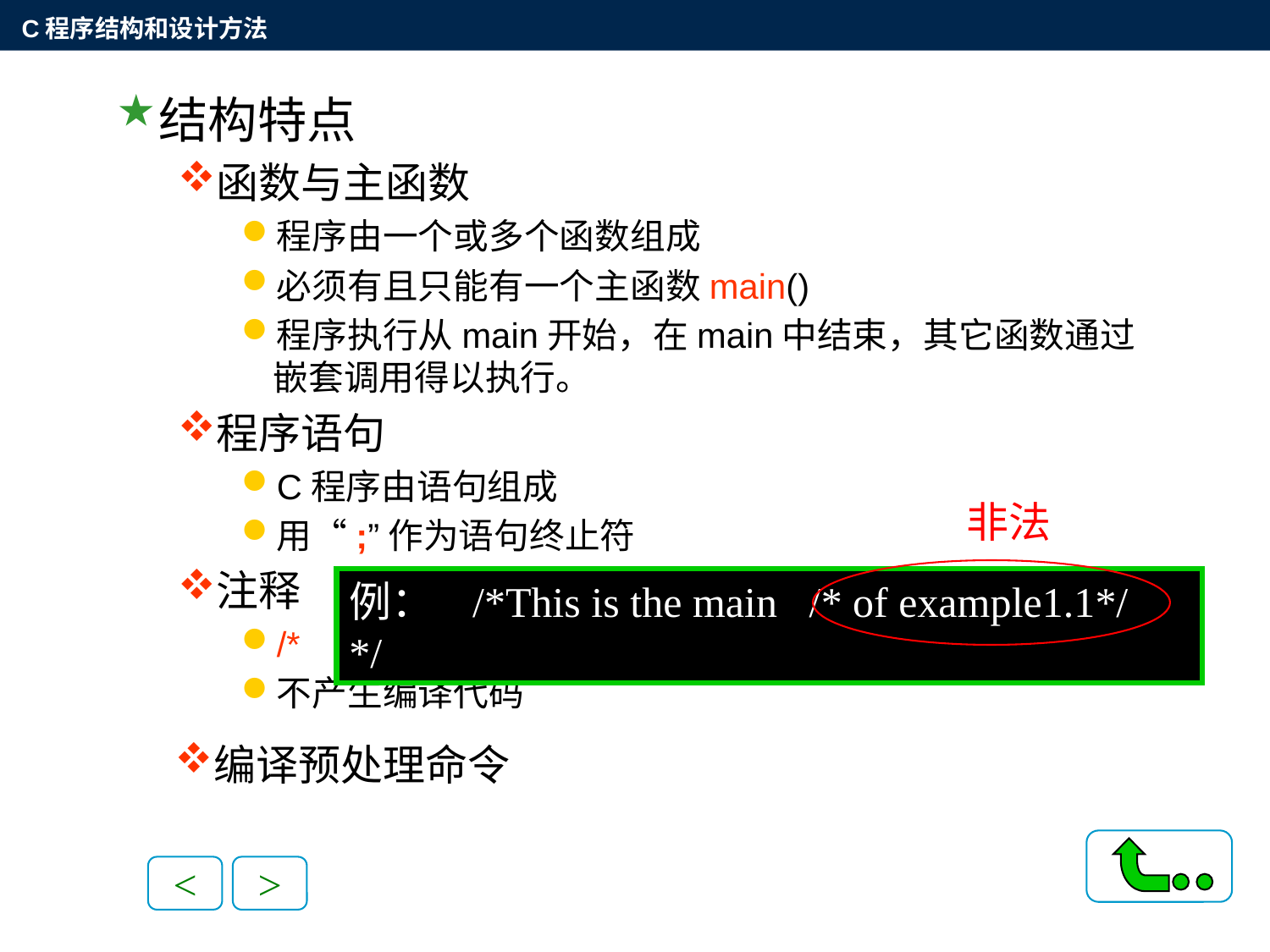

C程序结构和设计方法
结构特点
函数与主函数
程序由一个或多个函数组成
必须有且只能有一个主函数main()
程序执行从main开始，在main中结束，其它函数通过嵌套调用得以执行。
程序语句
C程序由语句组成
用“;”作为语句终止符
注释
/*        */为注释,不能嵌套
不产生编译代码
非法

例：   /*This is the main   /* of example1.1*/   */
编译预处理命令

<
>